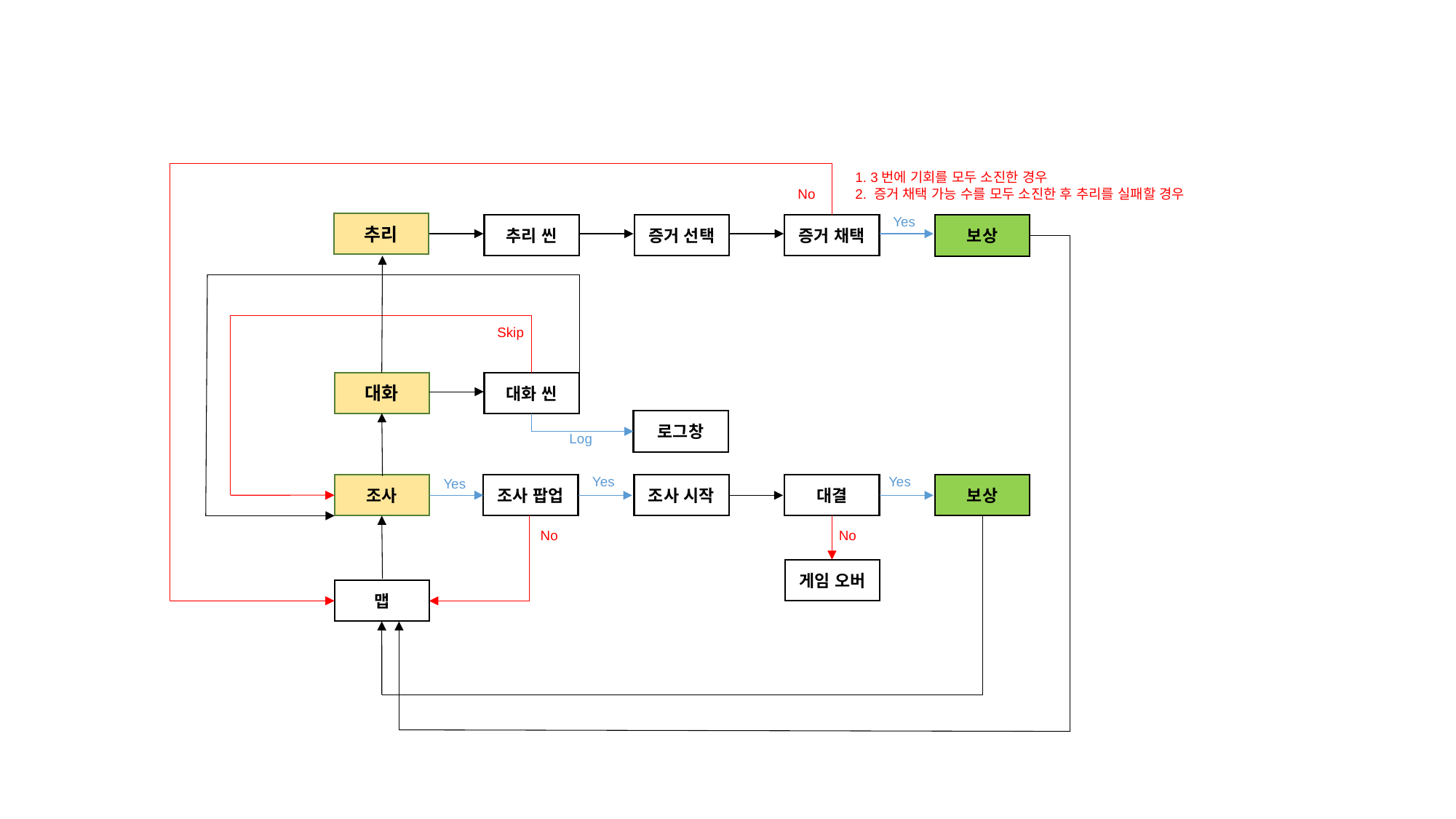

1. 3번에 기회를 모두 소진한 경우
2. 증거 채택 가능 수를 모두 소진한 후 추리를 실패할 경우
No
Yes
추리
추리 씬
증거 선택
증거 채택
보상
Skip
대화
대화 씬
로그창
Log
Yes
Yes
Yes
보상
조사 시작
대결
조사 팝업
조사
No
No
게임 오버
맵